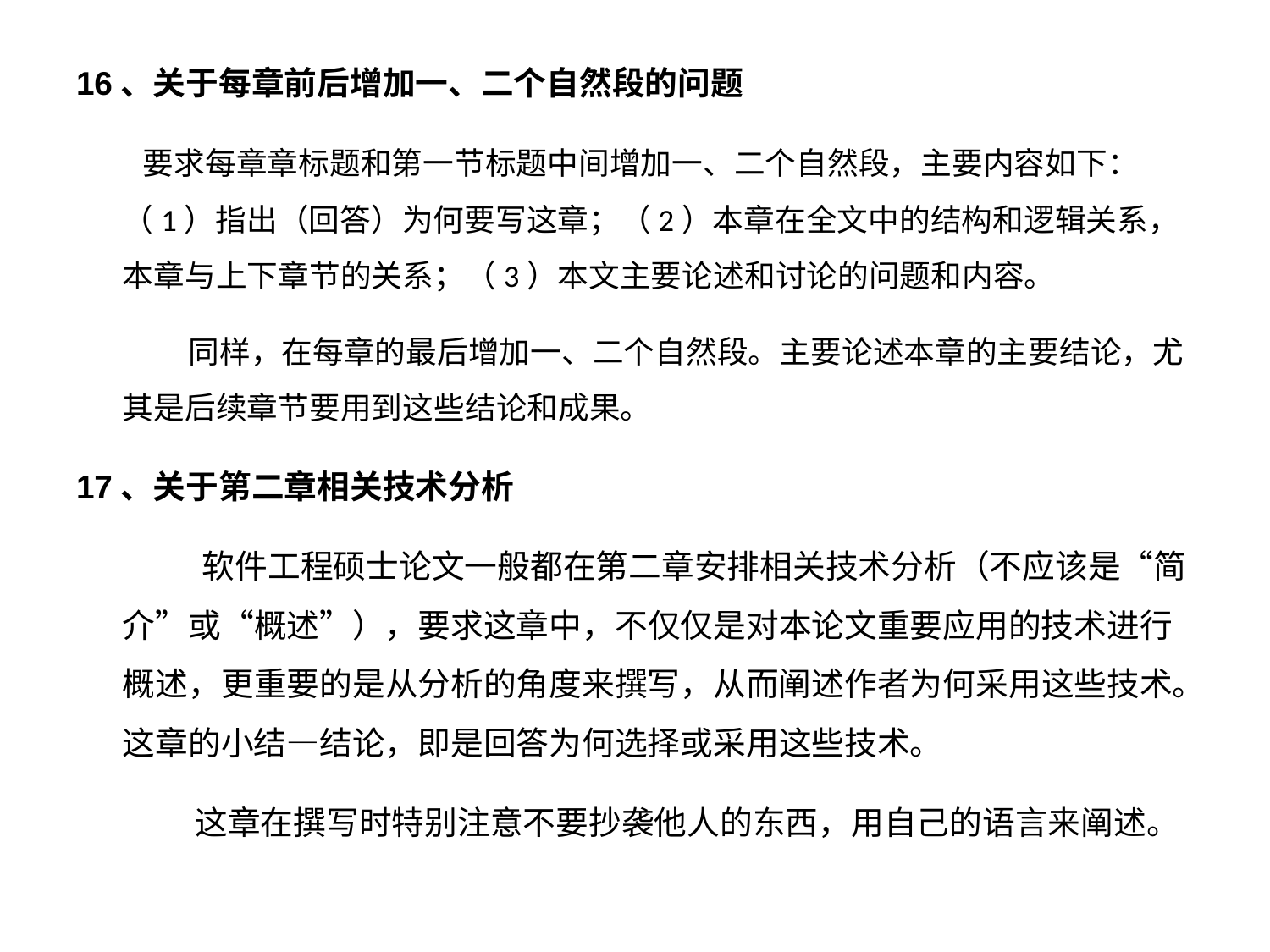

16、关于每章前后增加一、二个自然段的问题
        要求每章章标题和第一节标题中间增加一、二个自然段，主要内容如下：（1）指出（回答）为何要写这章；（2）本章在全文中的结构和逻辑关系，本章与上下章节的关系；（3）本文主要论述和讨论的问题和内容。
               同样，在每章的最后增加一、二个自然段。主要论述本章的主要结论，尤其是后续章节要用到这些结论和成果。
17、关于第二章相关技术分析
                软件工程硕士论文一般都在第二章安排相关技术分析（不应该是“简介”或“概述”），要求这章中，不仅仅是对本论文重要应用的技术进行概述，更重要的是从分析的角度来撰写，从而阐述作者为何采用这些技术。这章的小结—结论，即是回答为何选择或采用这些技术。
               这章在撰写时特别注意不要抄袭他人的东西，用自己的语言来阐述。